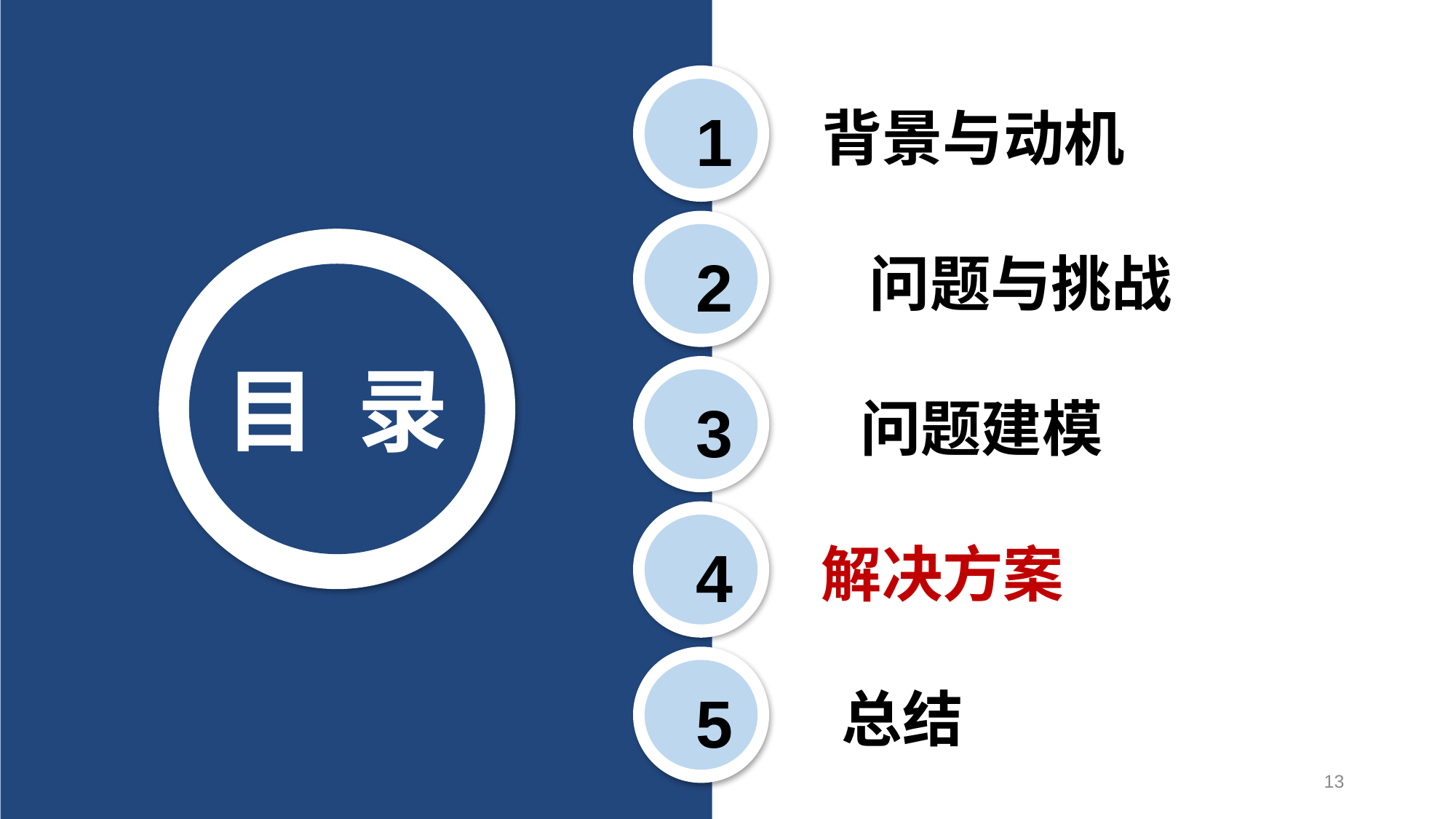

背景与动机
1

2
问题与挑战

目  录

3
问题建模

解决方案
4

5
总结
13